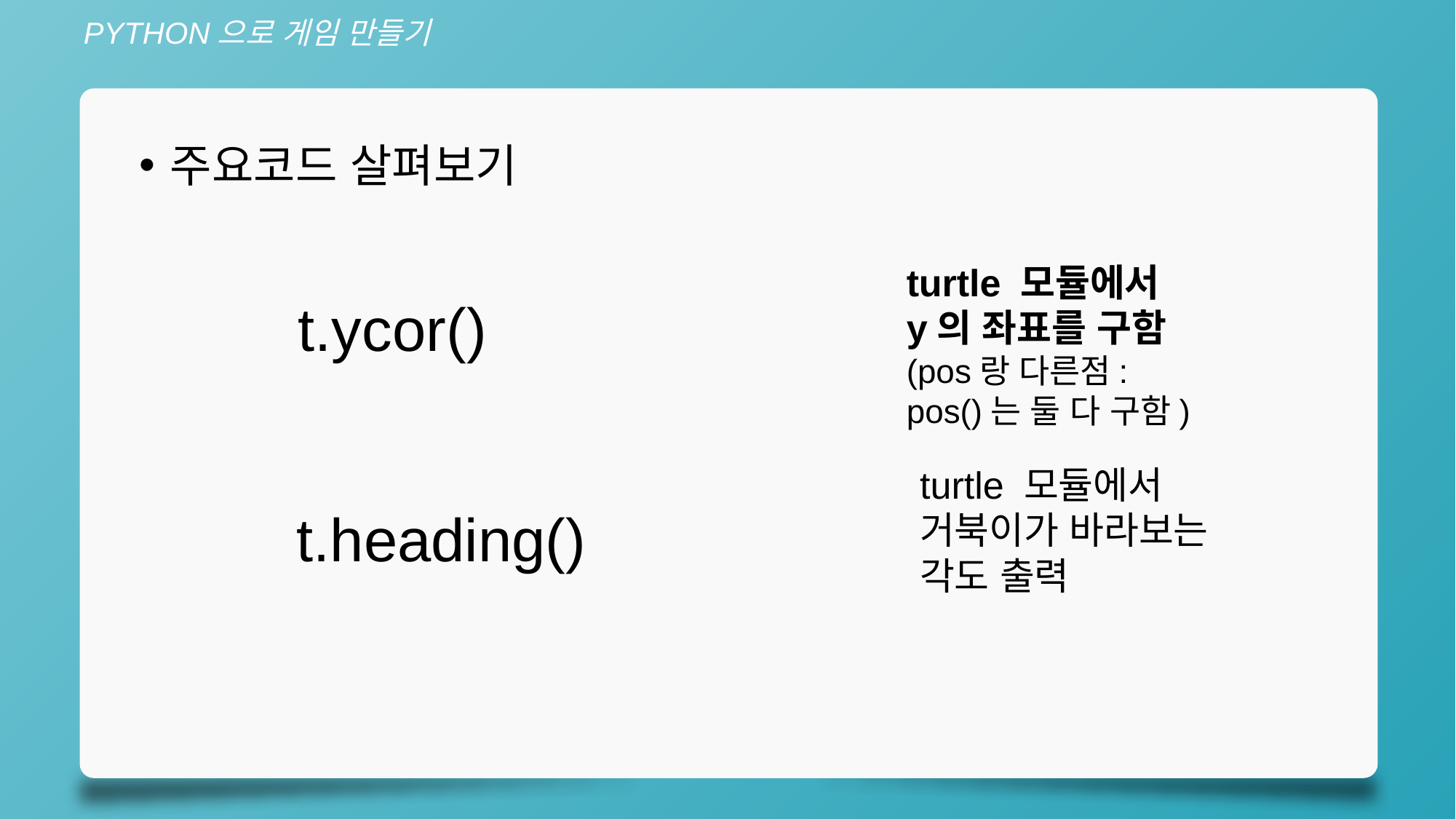

PYTHON으로 게임 만들기

주요코드 살펴보기

turtle 모듈에서
y의 좌표를 구함
(pos랑 다른점:
pos()는 둘 다 구함)

t.ycor()
turtle 모듈에서
거북이가 바라보는
각도 출력
t.heading()